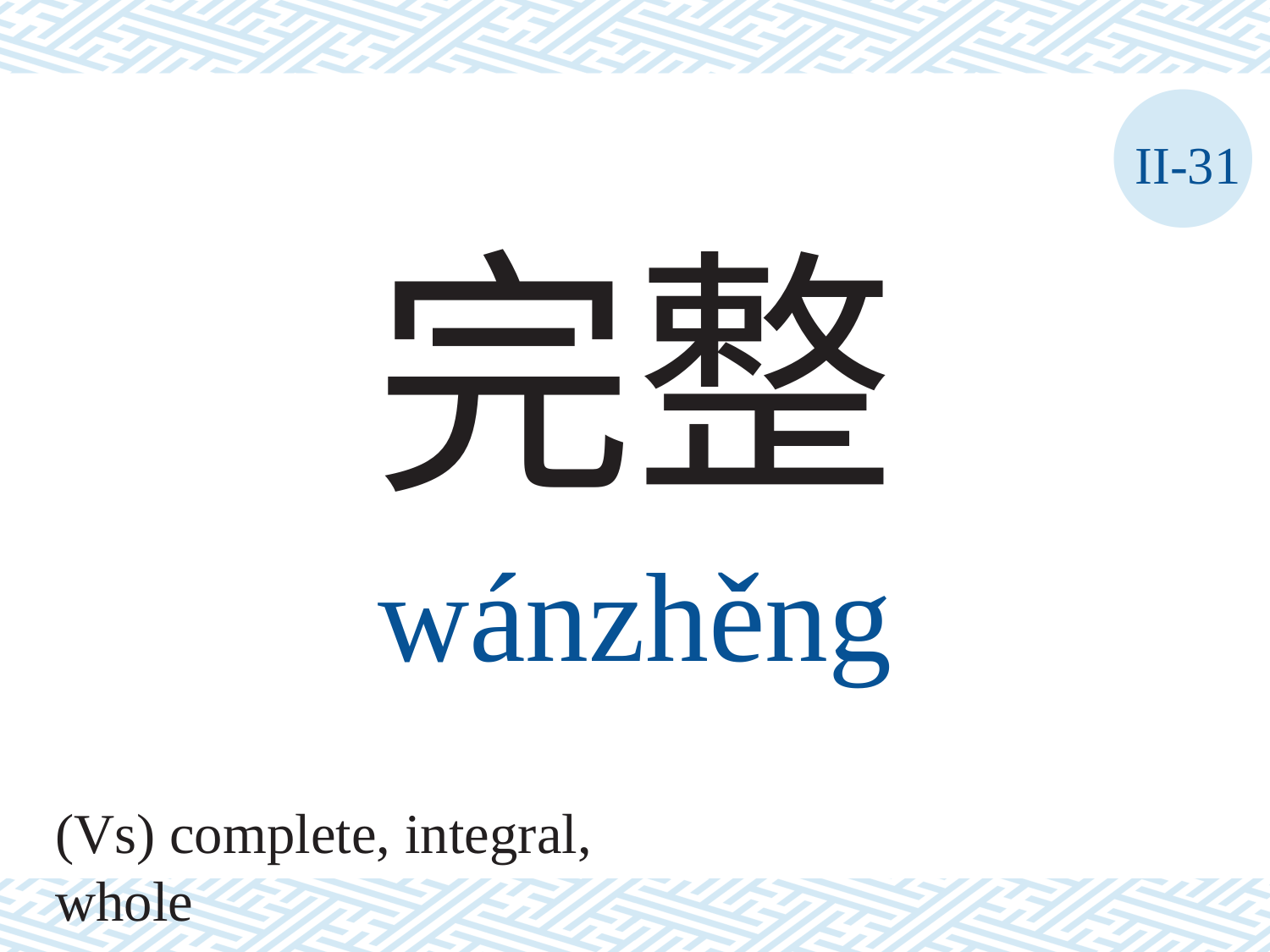

II-31
完整
wánzhěng
(Vs) complete, integral, whole